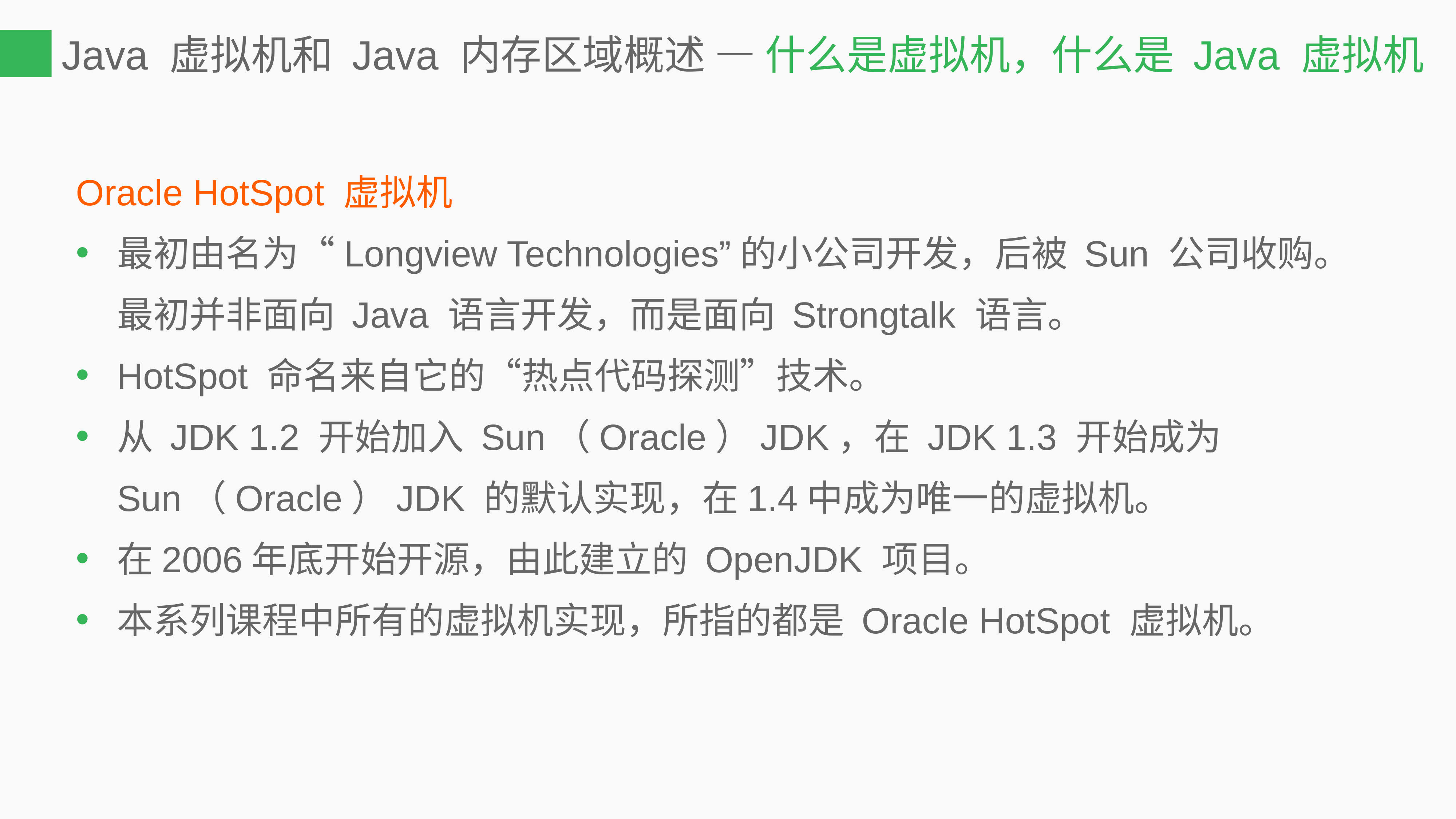

# Java 虚拟机和 Java 内存区域概述 — 什么是虚拟机，什么是 Java 虚拟机
Oracle HotSpot 虚拟机
最初由名为“Longview Technologies”的小公司开发，后被 Sun 公司收购。
最初并非面向 Java 语言开发，而是面向 Strongtalk 语言。
HotSpot 命名来自它的“热点代码探测”技术。
从 JDK 1.2 开始加入 Sun（Oracle）JDK，在 JDK 1.3 开始成为 Sun（Oracle）JDK 的默认实现，在1.4中成为唯一的虚拟机。
在2006年底开始开源，由此建立的 OpenJDK 项目。
本系列课程中所有的虚拟机实现，所指的都是 Oracle HotSpot 虚拟机。